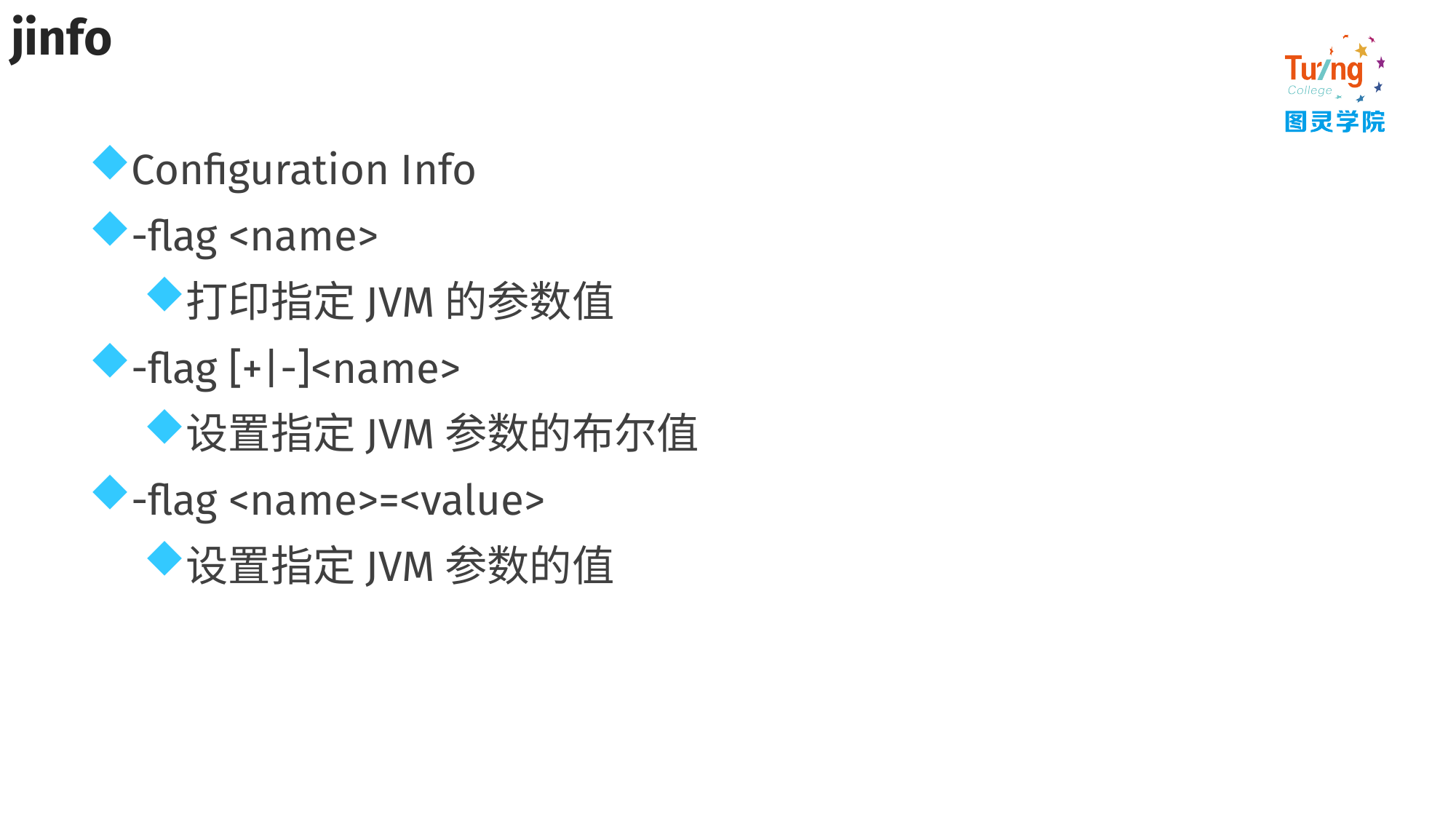

# jinfo
Configuration Info
-flag <name>
打印指定JVM的参数值
-flag [+|-]<name>
设置指定JVM参数的布尔值
-flag <name>=<value>
设置指定JVM参数的值